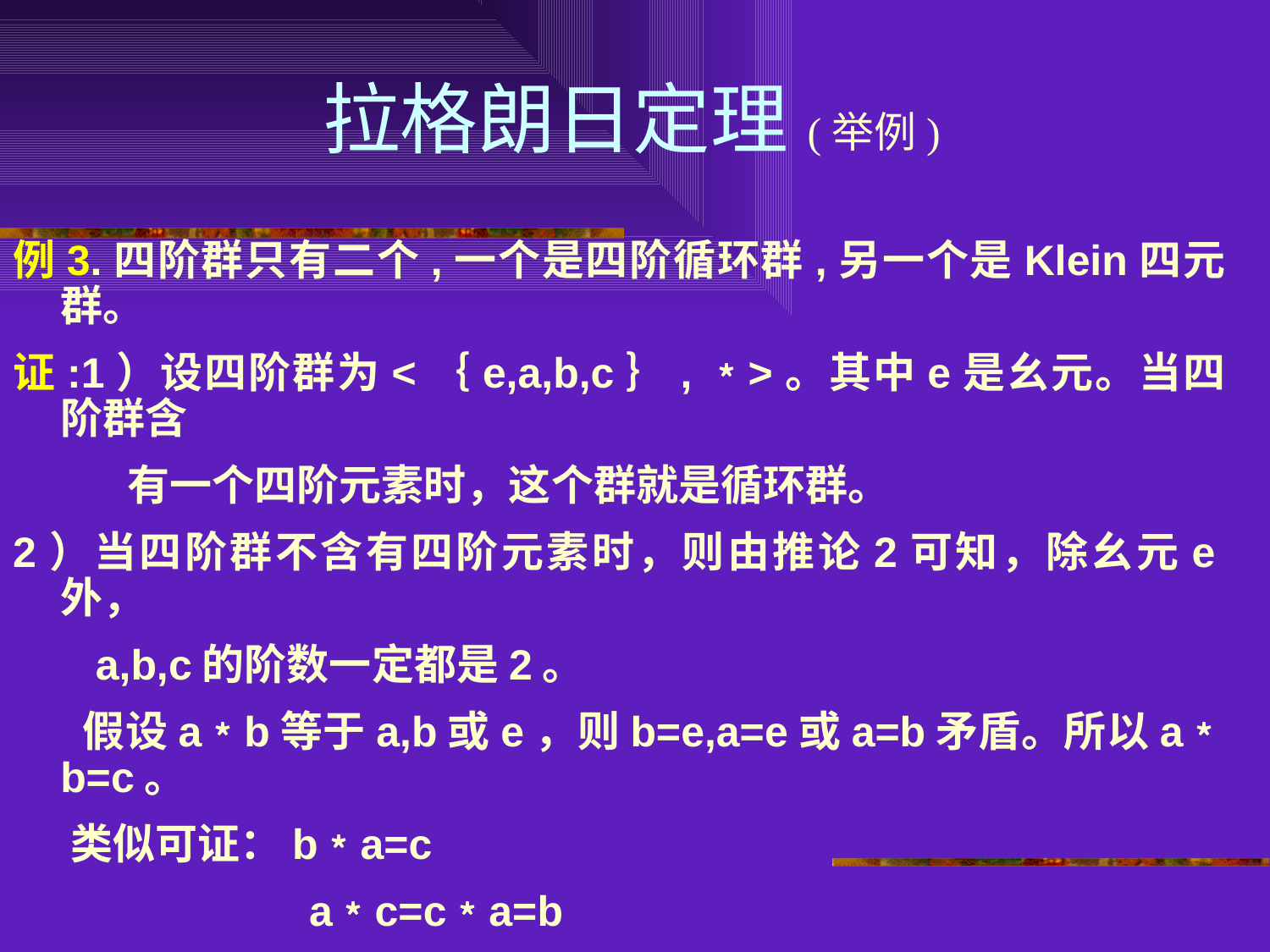

# 拉格朗日定理(举例)
例3.四阶群只有二个,一个是四阶循环群,另一个是Klein四元群。
证:1）设四阶群为<｛e,a,b,c｝, ﹡>。其中e是幺元。当四阶群含
           有一个四阶元素时，这个群就是循环群。
2）当四阶群不含有四阶元素时，则由推论2可知，除幺元e外，
       a,b,c的阶数一定都是2。
      假设a﹡b等于a,b或e，则b=e,a=e或a=b矛盾。所以a﹡b=c。
     类似可证：b﹡a=c
                         a﹡c=c﹡a=b
                         b﹡c=c﹡b=a。
      因此，这是一个Klein四元群。